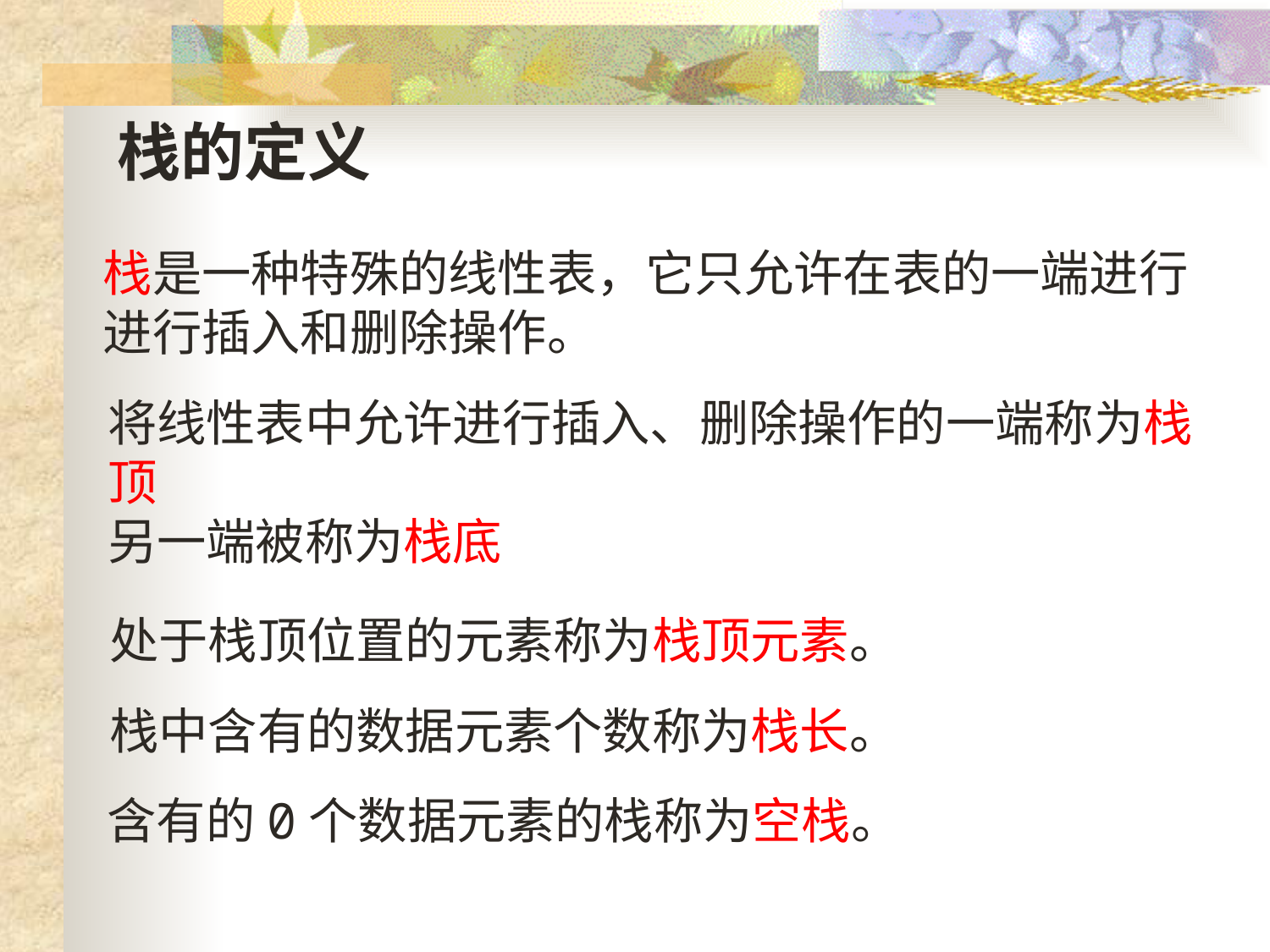

栈的定义
栈是一种特殊的线性表，它只允许在表的一端进行进行插入和删除操作。
将线性表中允许进行插入、删除操作的一端称为栈顶
另一端被称为栈底
处于栈顶位置的元素称为栈顶元素。
栈中含有的数据元素个数称为栈长。
含有的0个数据元素的栈称为空栈。